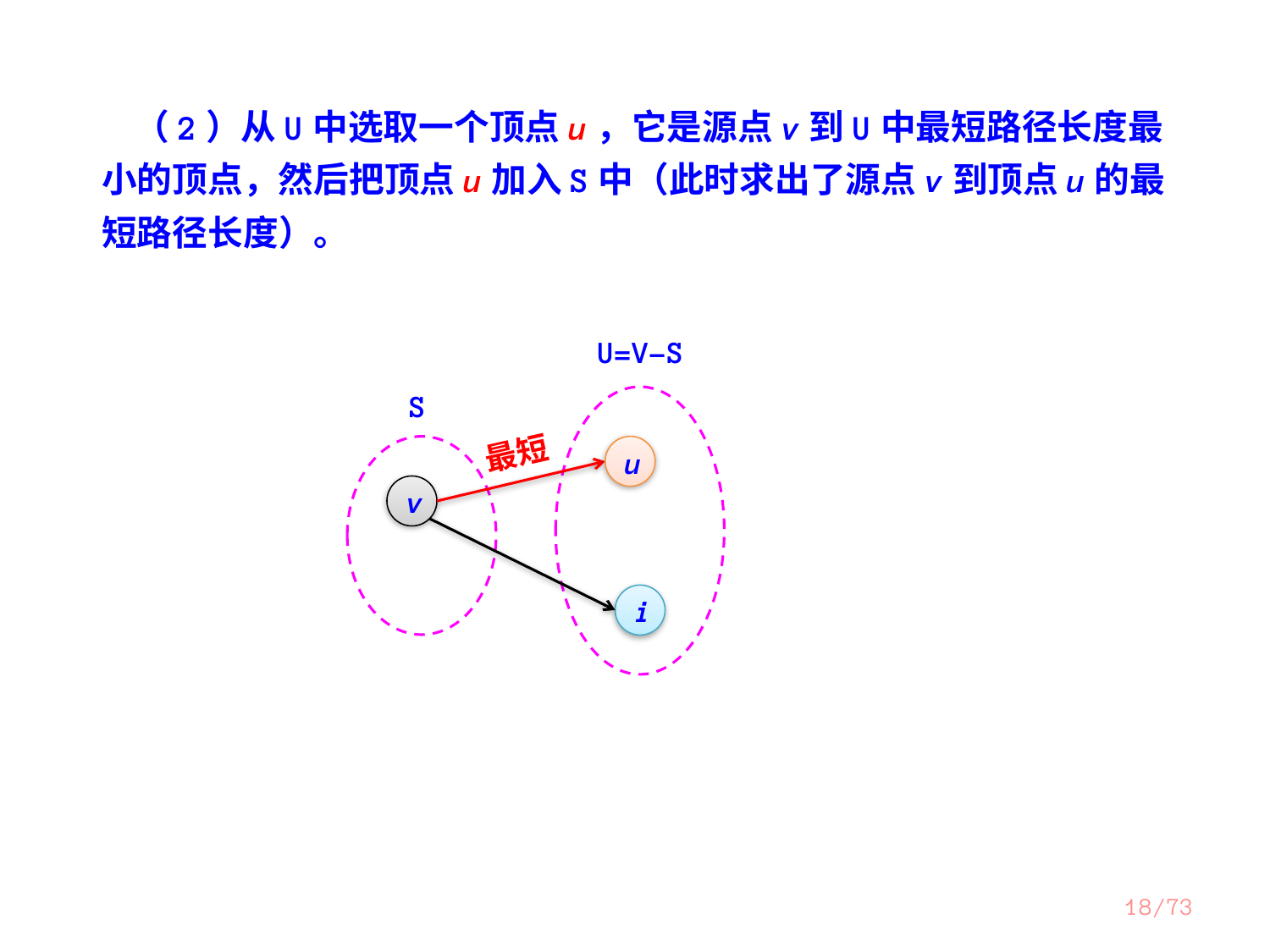

（2）从U中选取一个顶点u，它是源点v到U中最短路径长度最小的顶点，然后把顶点u加入S中（此时求出了源点v到顶点u的最短路径长度）。
U=V-S
S

最短

u
v
i
18/73